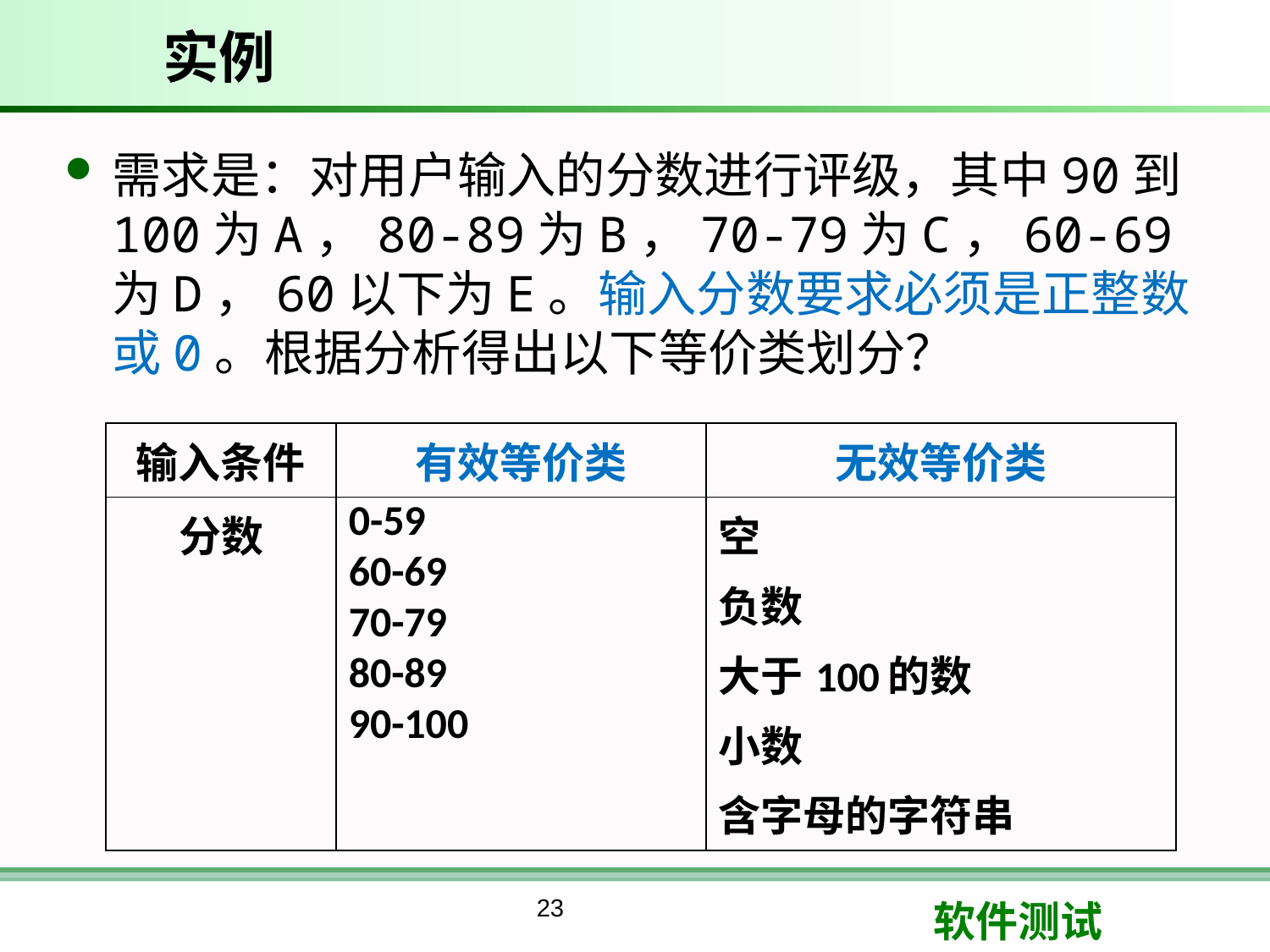

# 实例
需求是：对用户输入的分数进行评级，其中90到100为A，80-89为B，70-79为C，60-69为D，60以下为E。输入分数要求必须是正整数或0。根据分析得出以下等价类划分？

| 输入条件 | 有效等价类 | 无效等价类 |
| --- | --- | --- |
| 分数 | 0-59 60-69 70-79 80-89 90-100 | 空 负数 大于100的数 小数 含字母的字符串 |
23